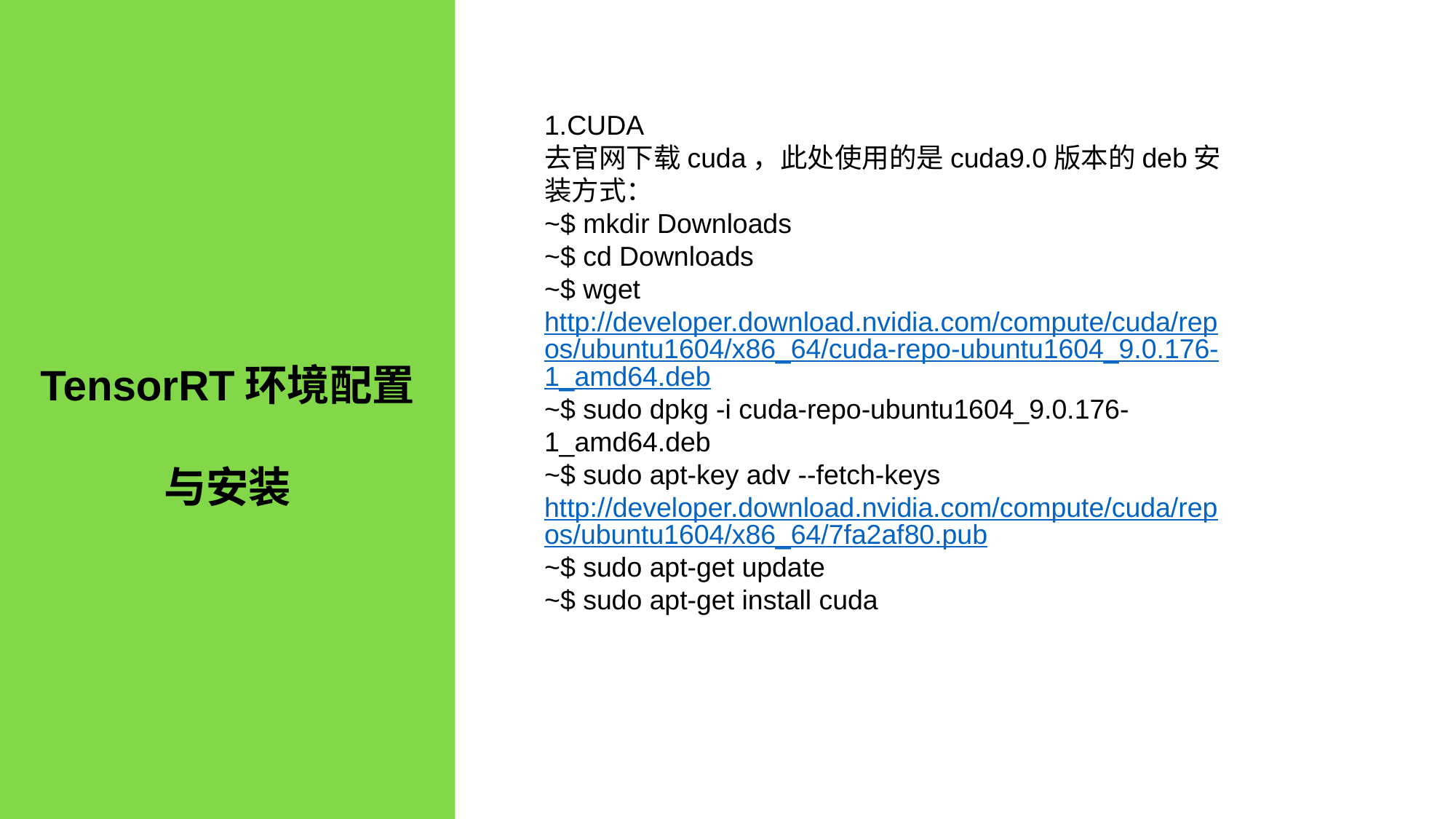

1.CUDA
去官网下载cuda，此处使用的是cuda9.0版本的deb安装方式：
~$ mkdir Downloads
~$ cd Downloads
~$ wget http://developer.download.nvidia.com/compute/cuda/repos/ubuntu1604/x86_64/cuda-repo-ubuntu1604_9.0.176-1_amd64.deb
~$ sudo dpkg -i cuda-repo-ubuntu1604_9.0.176-1_amd64.deb
~$ sudo apt-key adv --fetch-keys http://developer.download.nvidia.com/compute/cuda/repos/ubuntu1604/x86_64/7fa2af80.pub
~$ sudo apt-get update
~$ sudo apt-get install cuda

TensorRT环境配置与安装